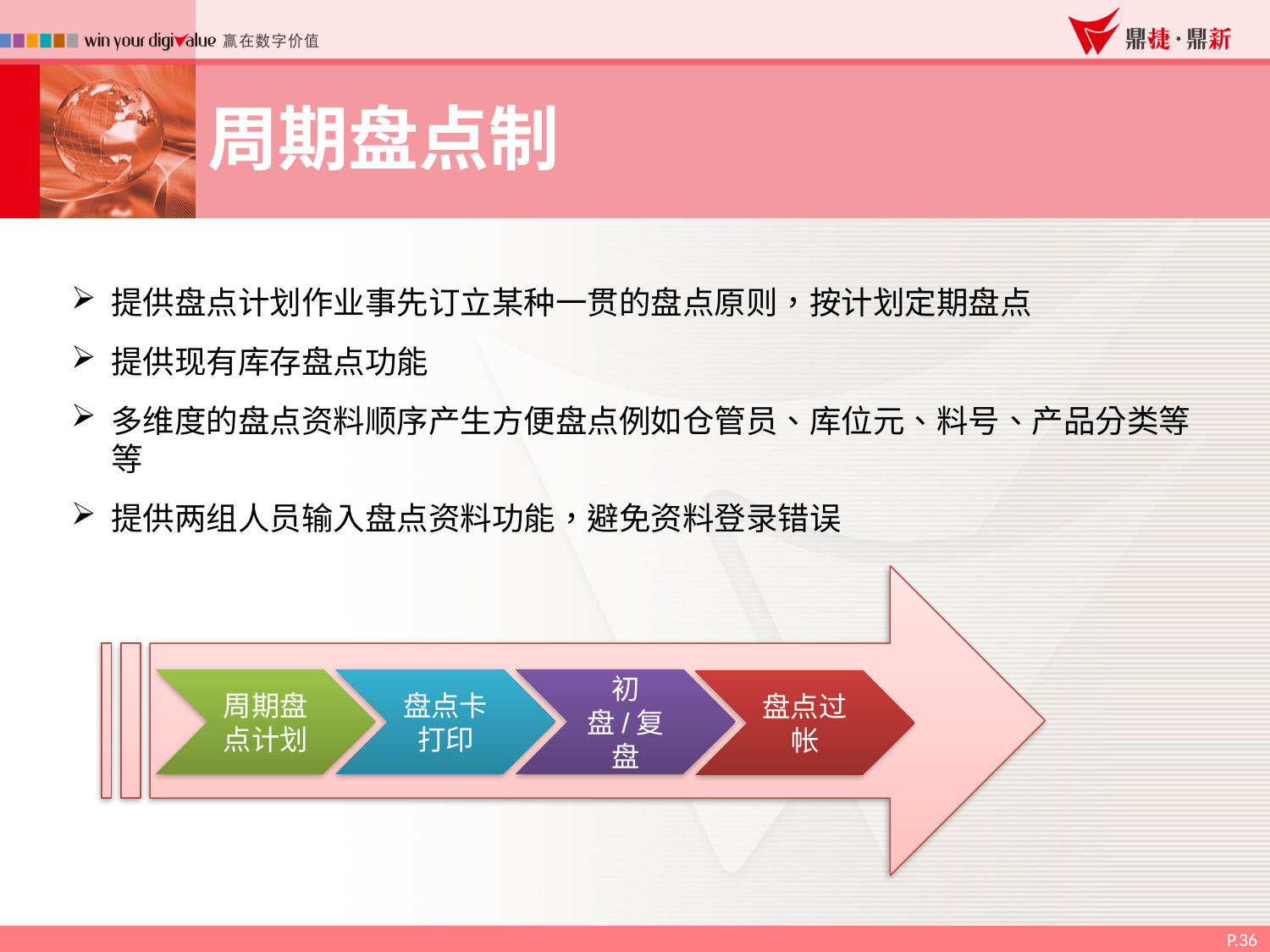

周期盘点制
提供盘点计划作业事先订立某种一贯的盘点原则，按计划定期盘点
提供现有库存盘点功能
多维度的盘点资料顺序产生方便盘点例如仓管员、库位元、料号、产品分类等等
提供两组人员输入盘点资料功能，避免资料登录错误

周期盘点计划
盘点卡打印
初盘/复盘
盘点过帐